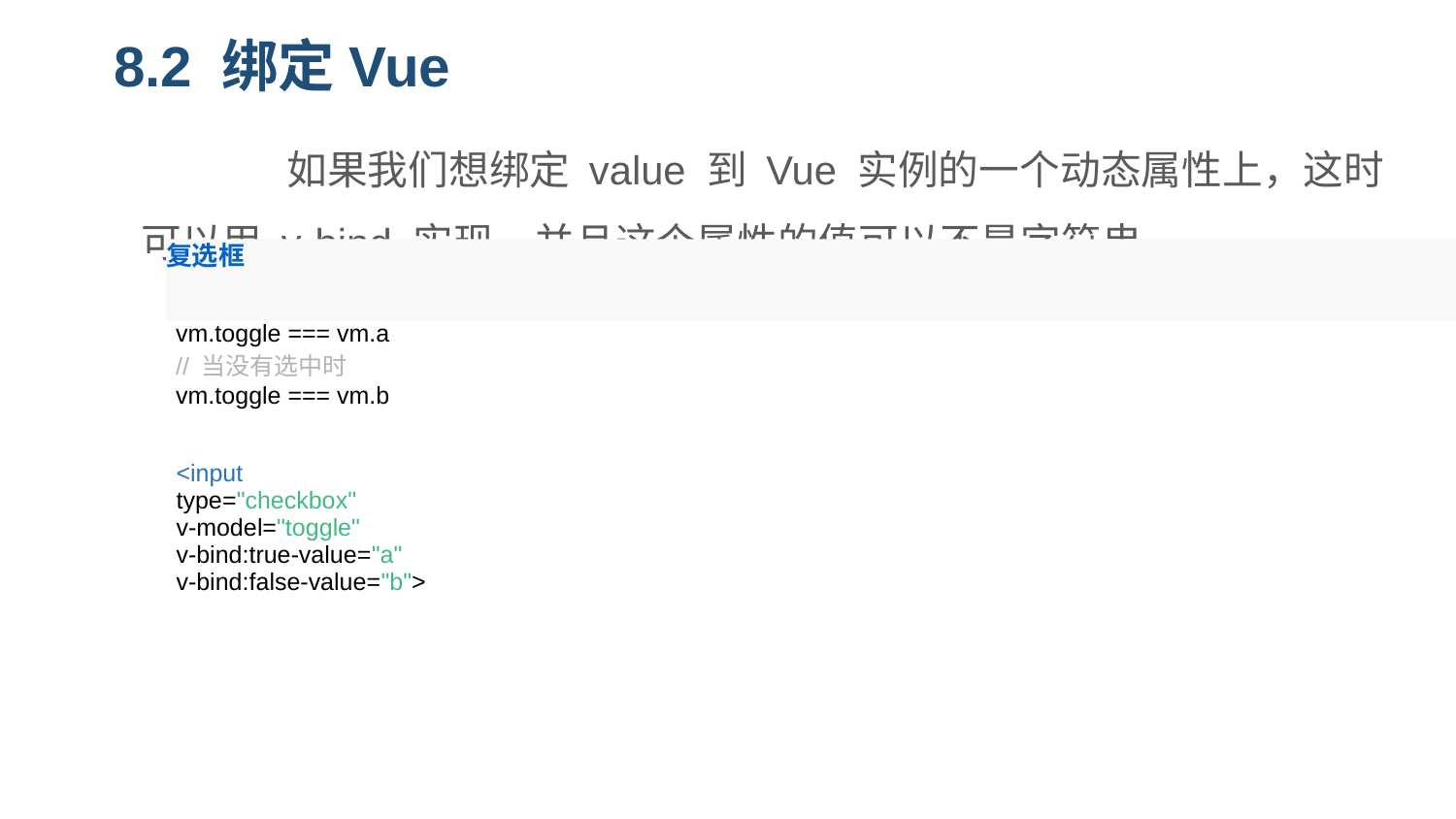

# 8.2 绑定Vue
	如果我们想绑定 value 到 Vue 实例的一个动态属性上，这时可以用 v-bind 实现，并且这个属性的值可以不是字符串。
| // 当选中时 vm.toggle === vm.a // 当没有选中时 vm.toggle === vm.b |
| --- |
复选框

| <input type="checkbox" v-model="toggle" v-bind:true-value="a" v-bind:false-value="b"> |
| --- |
70